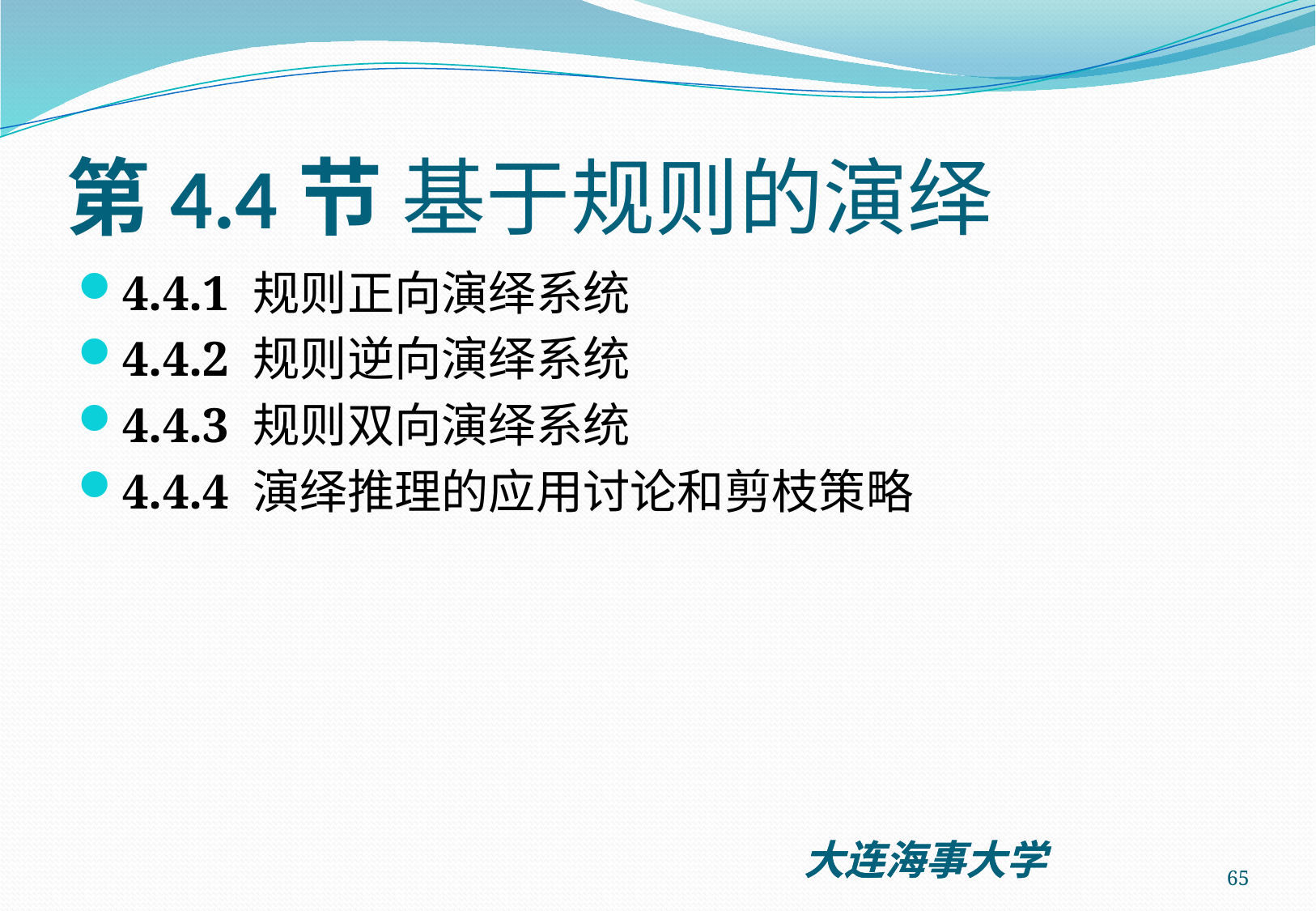

# 第4.4节 基于规则的演绎
4.4.1 规则正向演绎系统
4.4.2 规则逆向演绎系统
4.4.3 规则双向演绎系统
4.4.4 演绎推理的应用讨论和剪枝策略

65